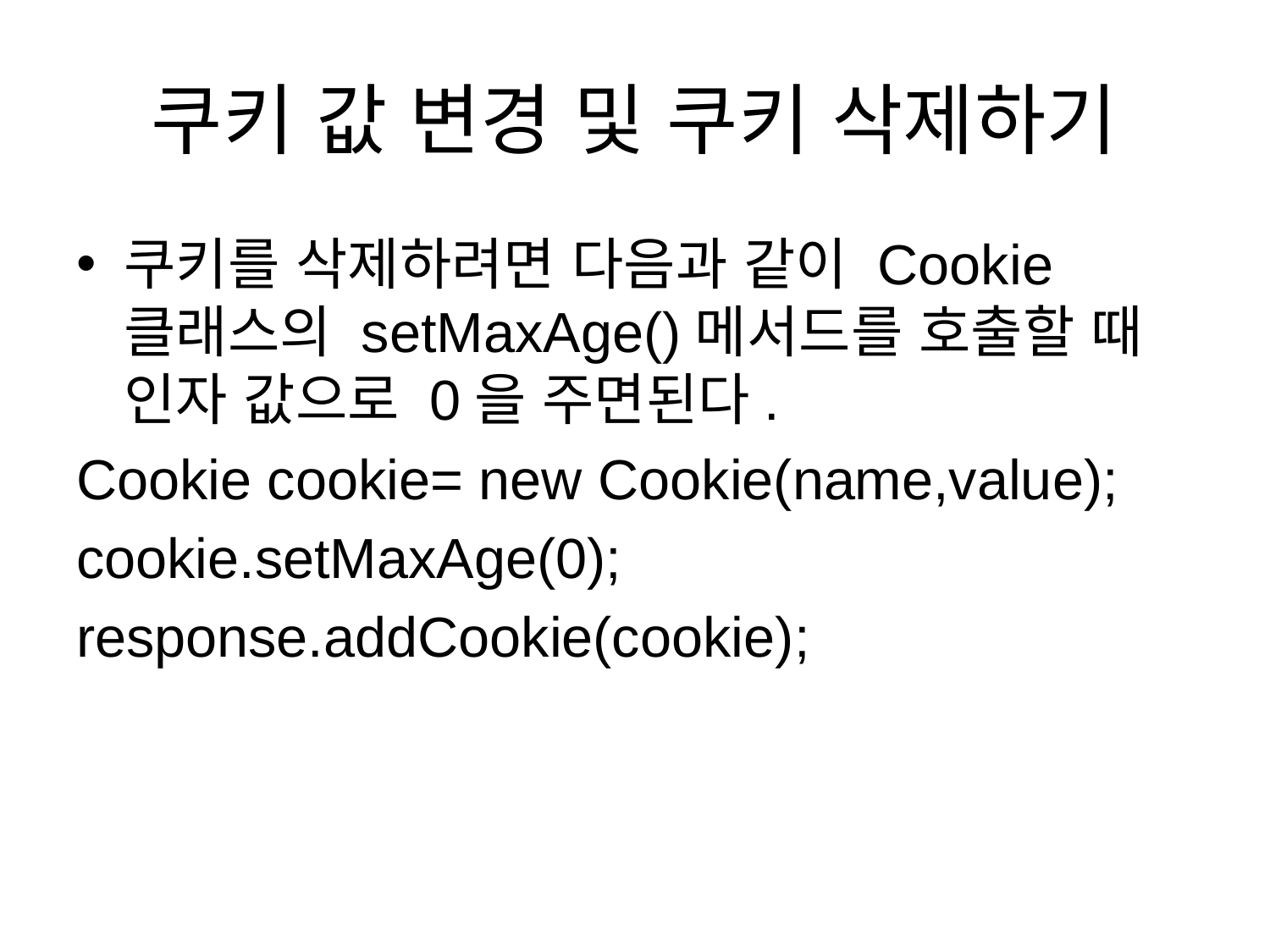

# 쿠키 값 변경 및 쿠키 삭제하기
쿠키를 삭제하려면 다음과 같이 Cookie 클래스의 setMaxAge()메서드를 호출할 때 인자 값으로 0을 주면된다.
Cookie cookie= new Cookie(name,value);
cookie.setMaxAge(0);
response.addCookie(cookie);